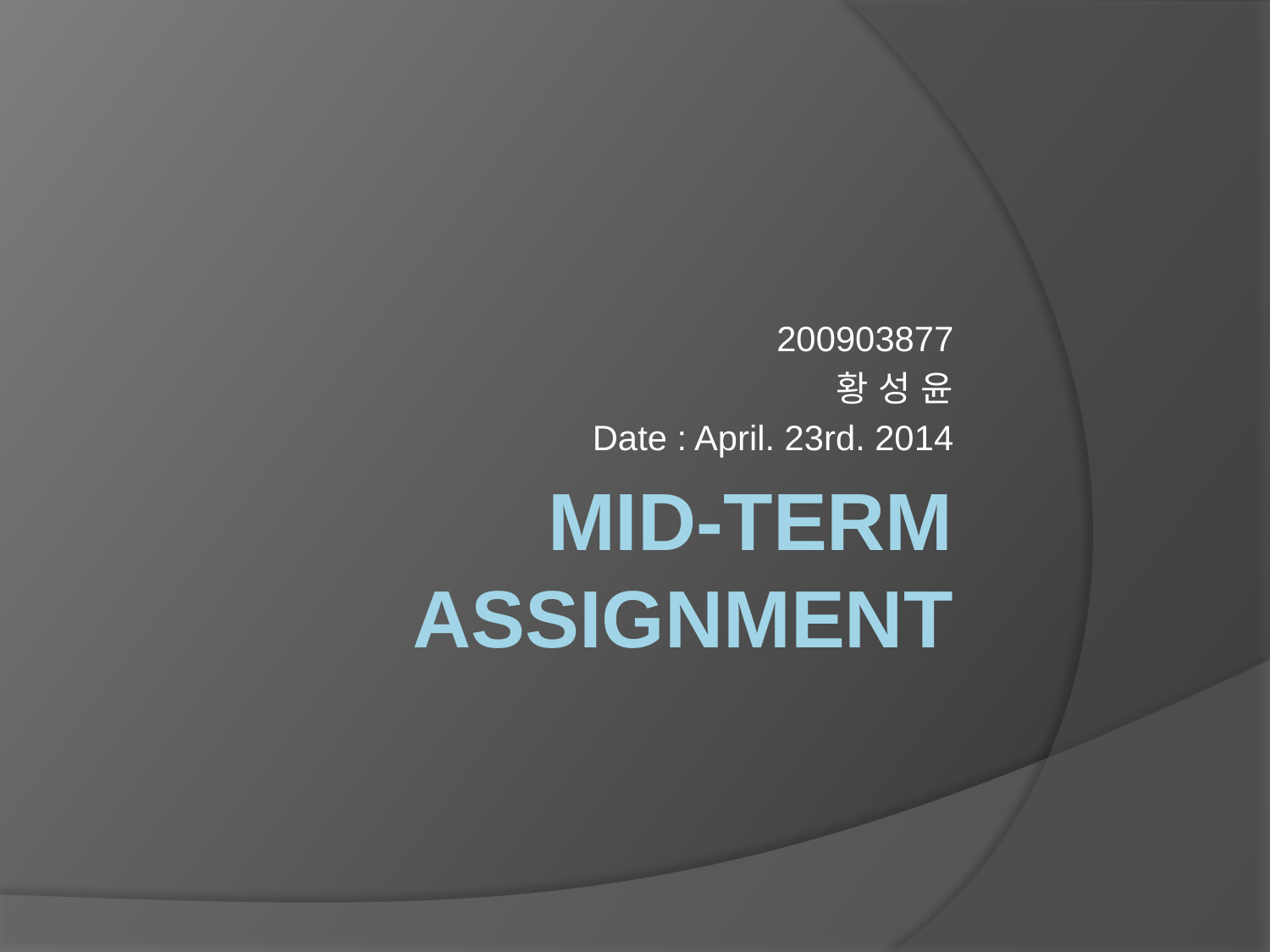

200903877
황 성 윤
Date : April. 23rd. 2014
# Mid-term Assignment